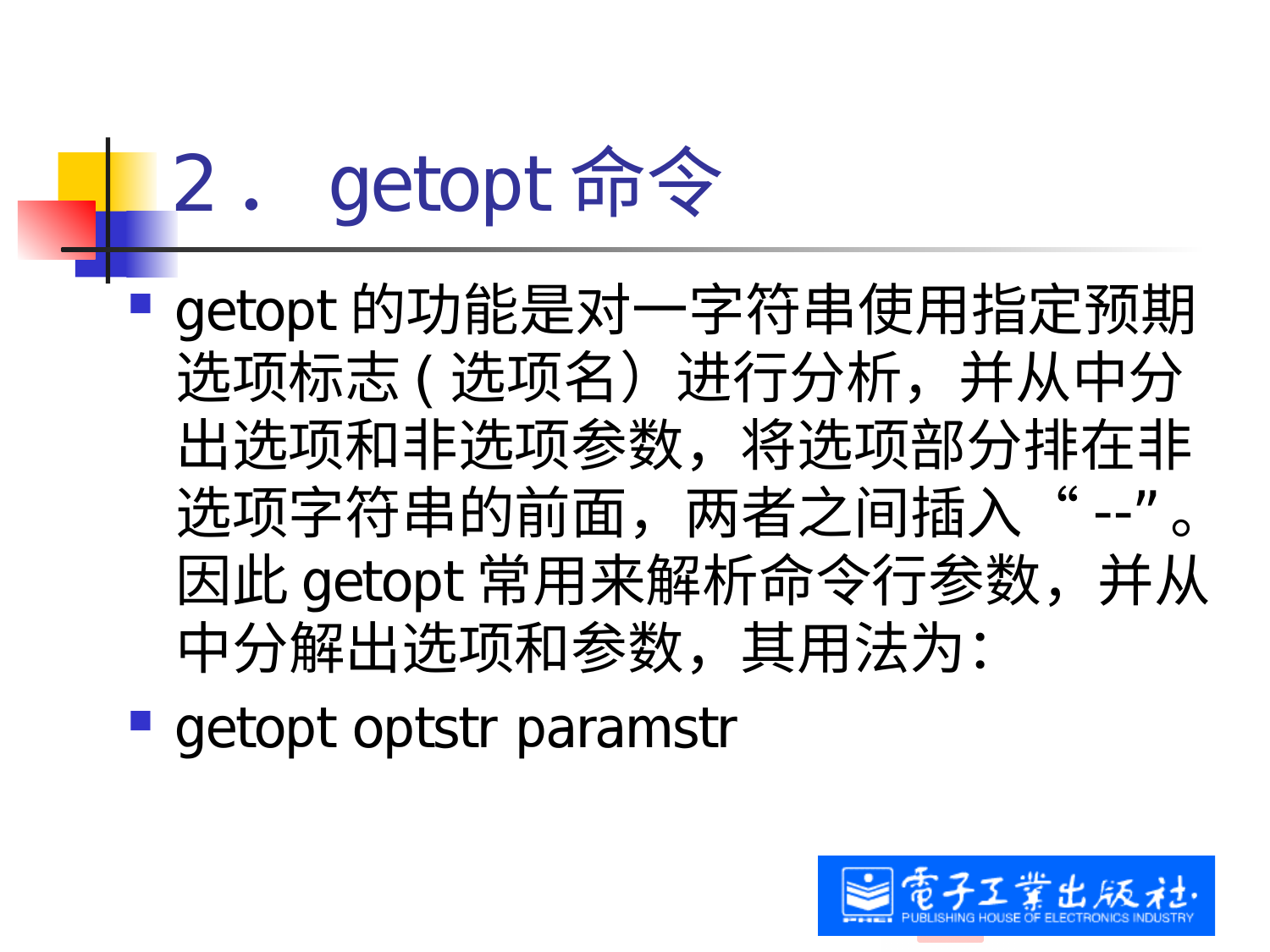

# 2．getopt命令
getopt的功能是对一字符串使用指定预期选项标志(选项名）进行分析，并从中分出选项和非选项参数，将选项部分排在非选项字符串的前面，两者之间插入“--”。因此getopt常用来解析命令行参数，并从中分解出选项和参数，其用法为：
getopt optstr paramstr